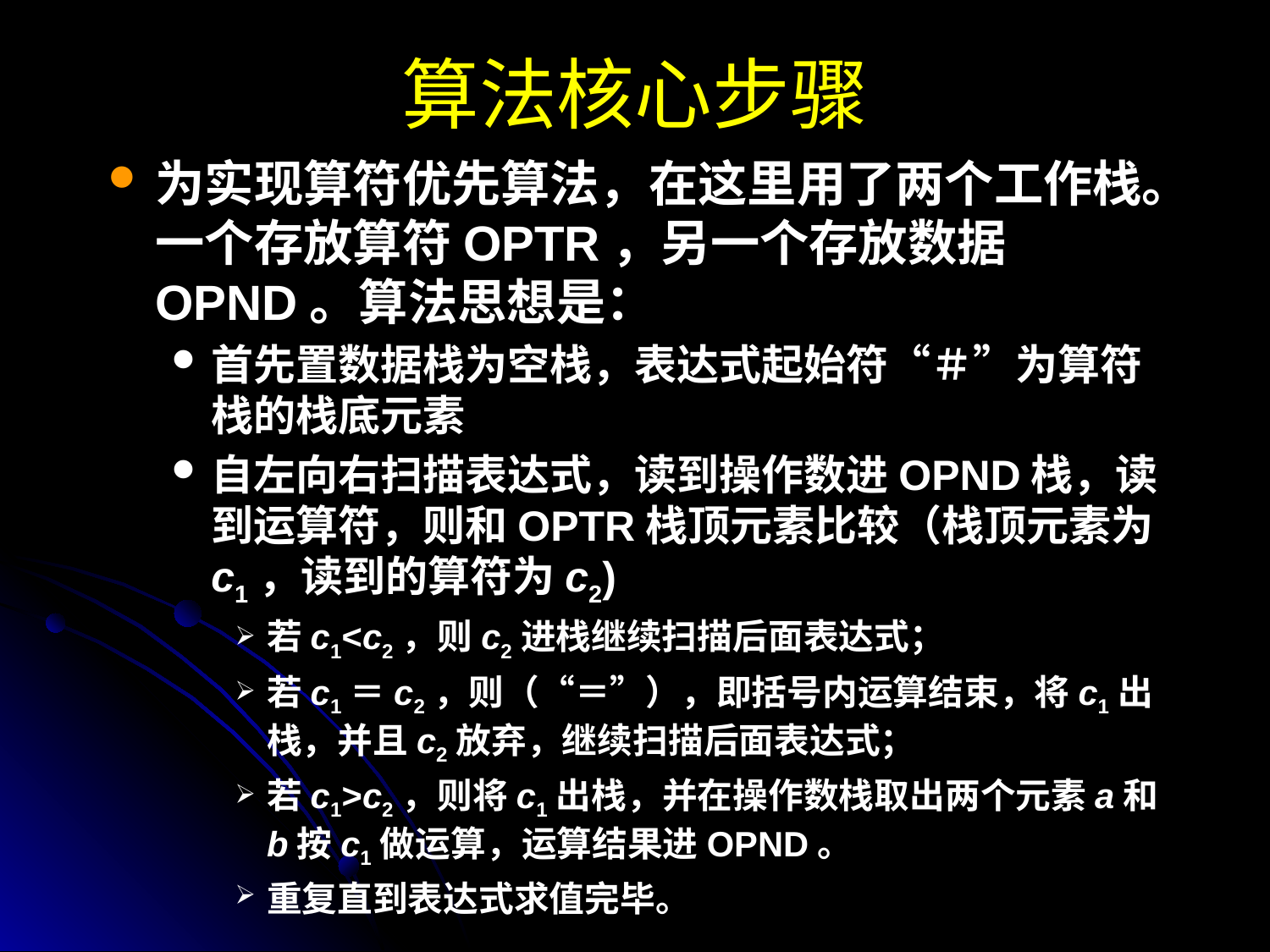

# 算法核心步骤
为实现算符优先算法，在这里用了两个工作栈。一个存放算符OPTR，另一个存放数据OPND。算法思想是：
首先置数据栈为空栈，表达式起始符“＃”为算符栈的栈底元素
自左向右扫描表达式，读到操作数进OPND栈，读到运算符，则和OPTR栈顶元素比较（栈顶元素为c1，读到的算符为c2)
若c1<c2，则c2进栈继续扫描后面表达式；
若c1＝c2，则（“＝”），即括号内运算结束，将c1出栈，并且c2放弃，继续扫描后面表达式；
若c1>c2，则将c1出栈，并在操作数栈取出两个元素a和b按c1做运算，运算结果进OPND。
重复直到表达式求值完毕。